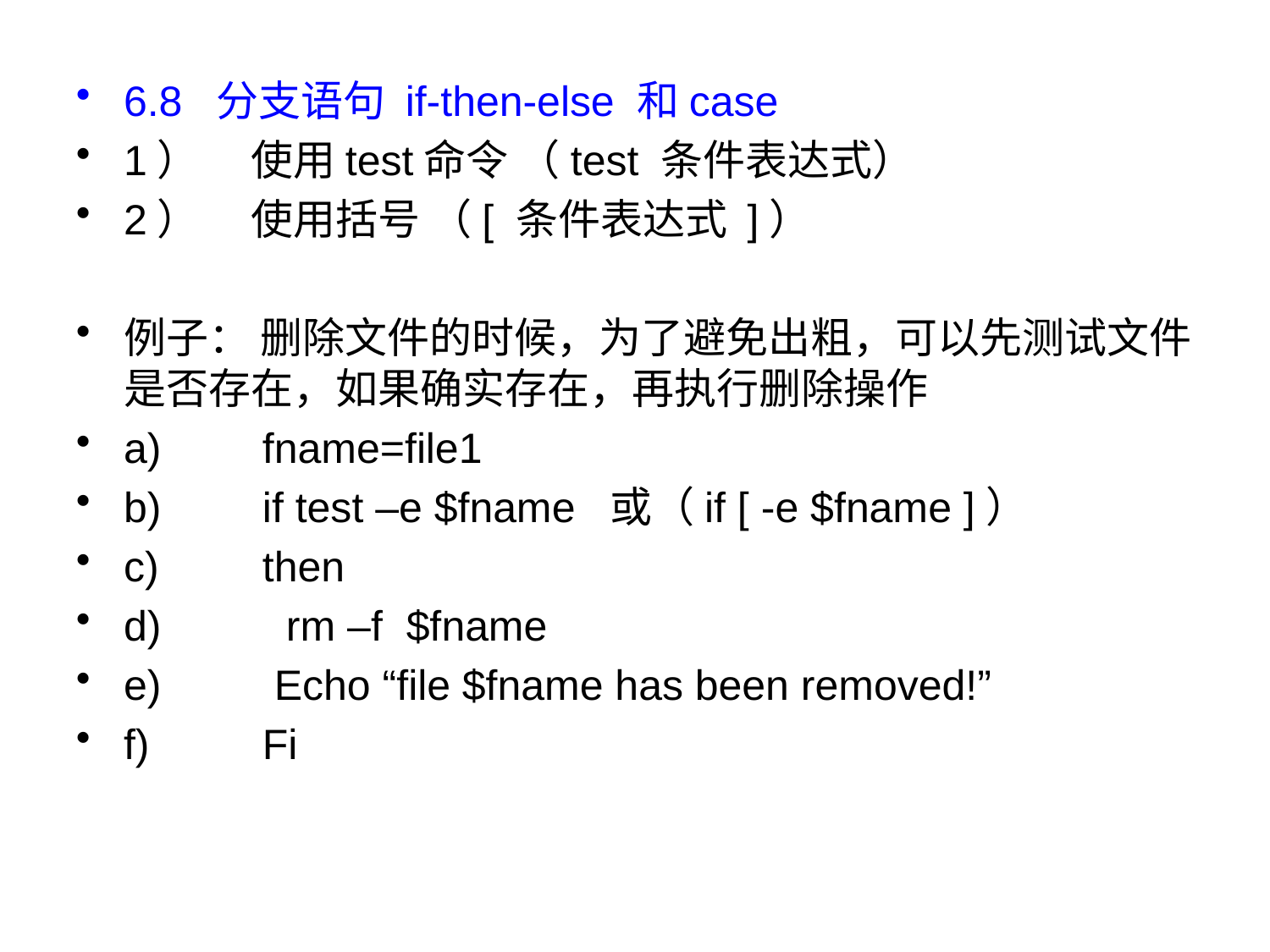

6.8  分支语句 if-then-else 和case
1）	使用test命令 （test 条件表达式）
2）	使用括号 （[ 条件表达式 ]）

例子： 删除文件的时候，为了避免出粗，可以先测试文件是否存在，如果确实存在，再执行删除操作
a)	 fname=file1
b)	 if test –e $fname  或（if [ -e $fname ]）
c)	 then
d)	   rm –f  $fname
e)	  Echo “file $fname has been removed!”
f)	 Fi